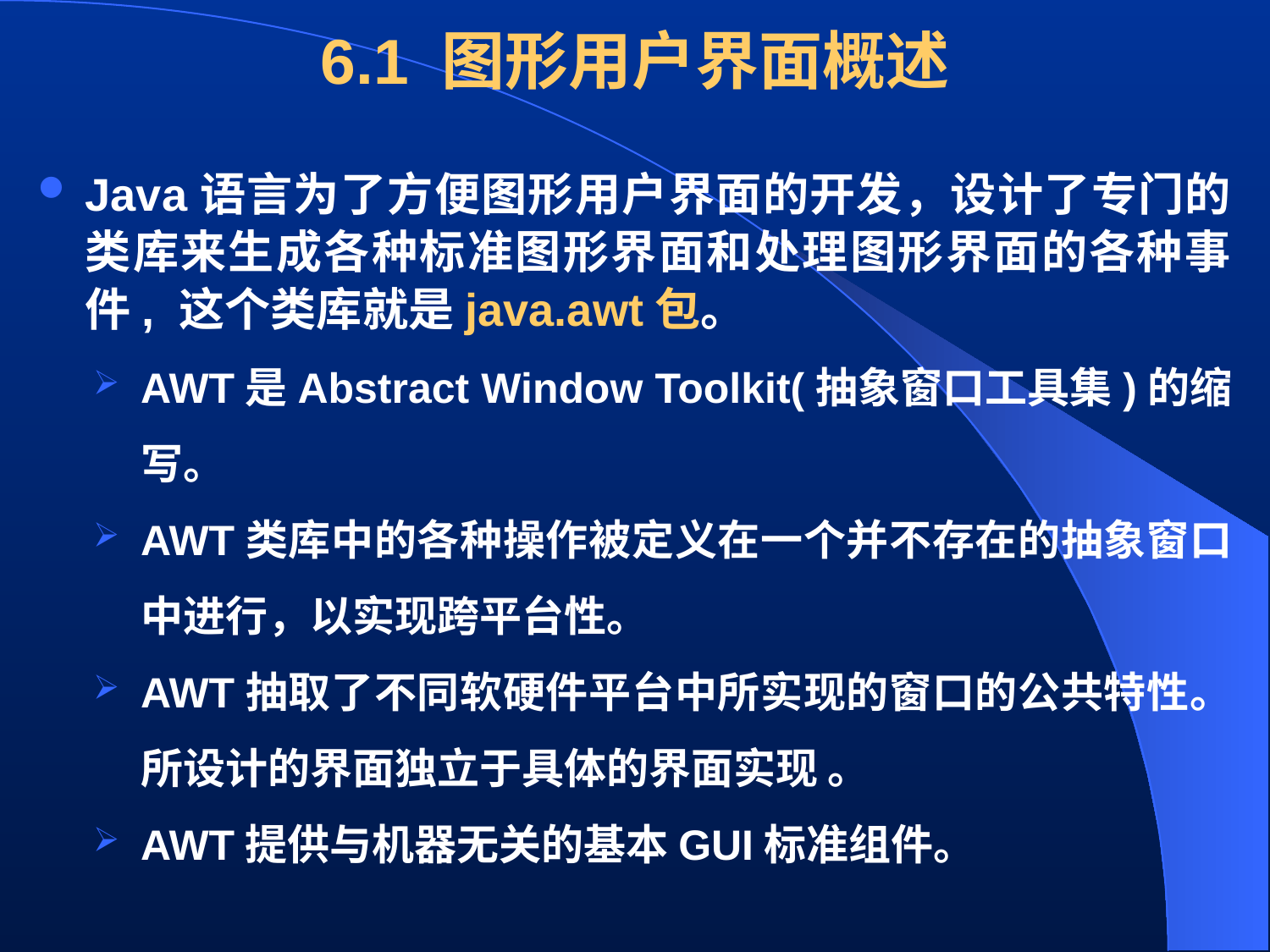

# 6.1 图形用户界面概述
Java语言为了方便图形用户界面的开发，设计了专门的类库来生成各种标准图形界面和处理图形界面的各种事件, 这个类库就是java.awt包。
AWT是Abstract Window Toolkit(抽象窗口工具集)的缩写。
AWT类库中的各种操作被定义在一个并不存在的抽象窗口中进行，以实现跨平台性。
AWT抽取了不同软硬件平台中所实现的窗口的公共特性。所设计的界面独立于具体的界面实现 。
AWT提供与机器无关的基本GUI标准组件。